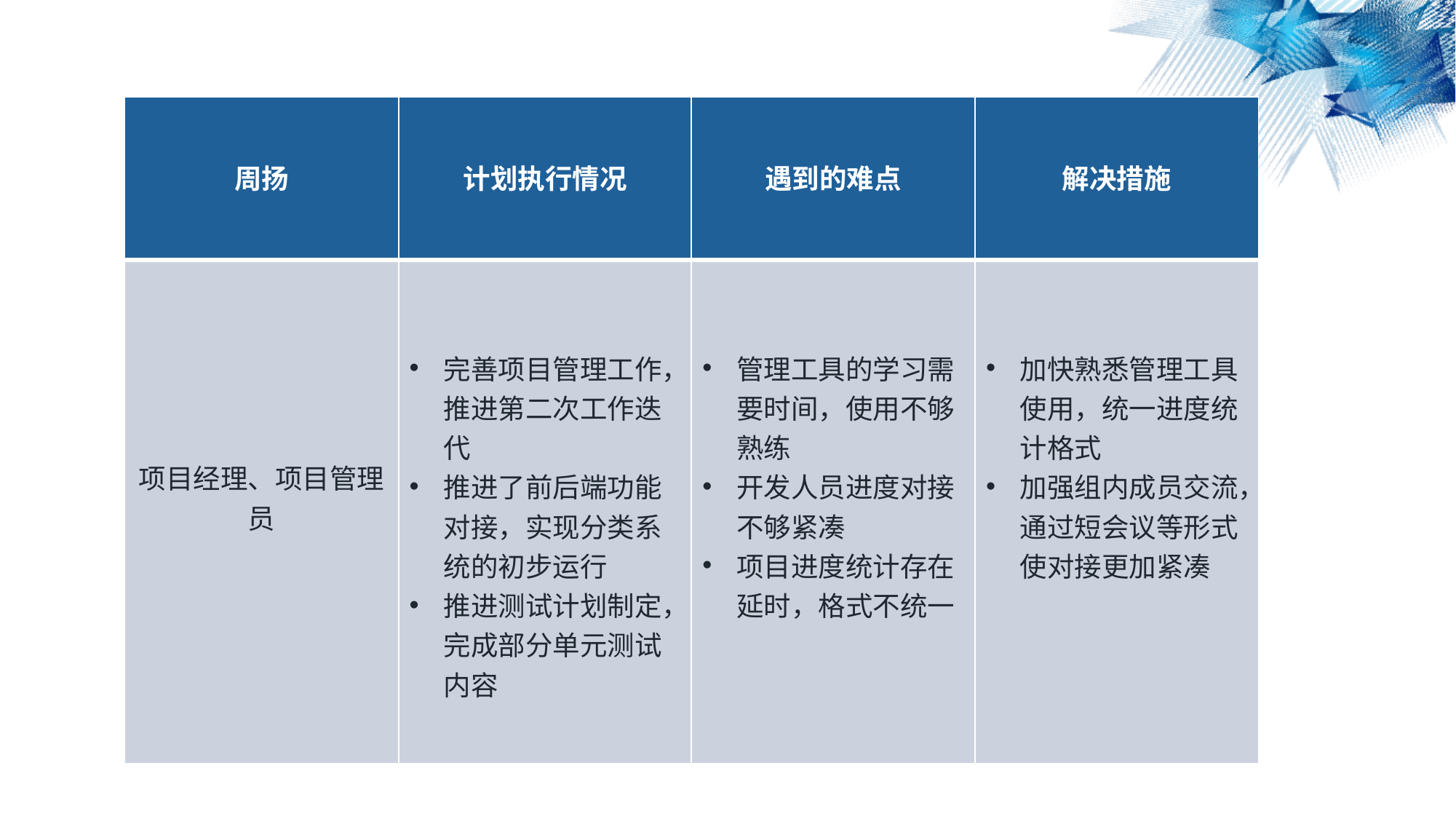

| 周扬 | 计划执行情况 | 遇到的难点 | 解决措施 |
| --- | --- | --- | --- |
| 项目经理、项目管理员 | 完善项目管理工作，推进第二次工作迭代 推进了前后端功能对接，实现分类系统的初步运行 推进测试计划制定，完成部分单元测试内容 | 管理工具的学习需要时间，使用不够熟练 开发人员进度对接不够紧凑 项目进度统计存在延时，格式不统一 | 加快熟悉管理工具使用，统一进度统计格式 加强组内成员交流，通过短会议等形式使对接更加紧凑 |